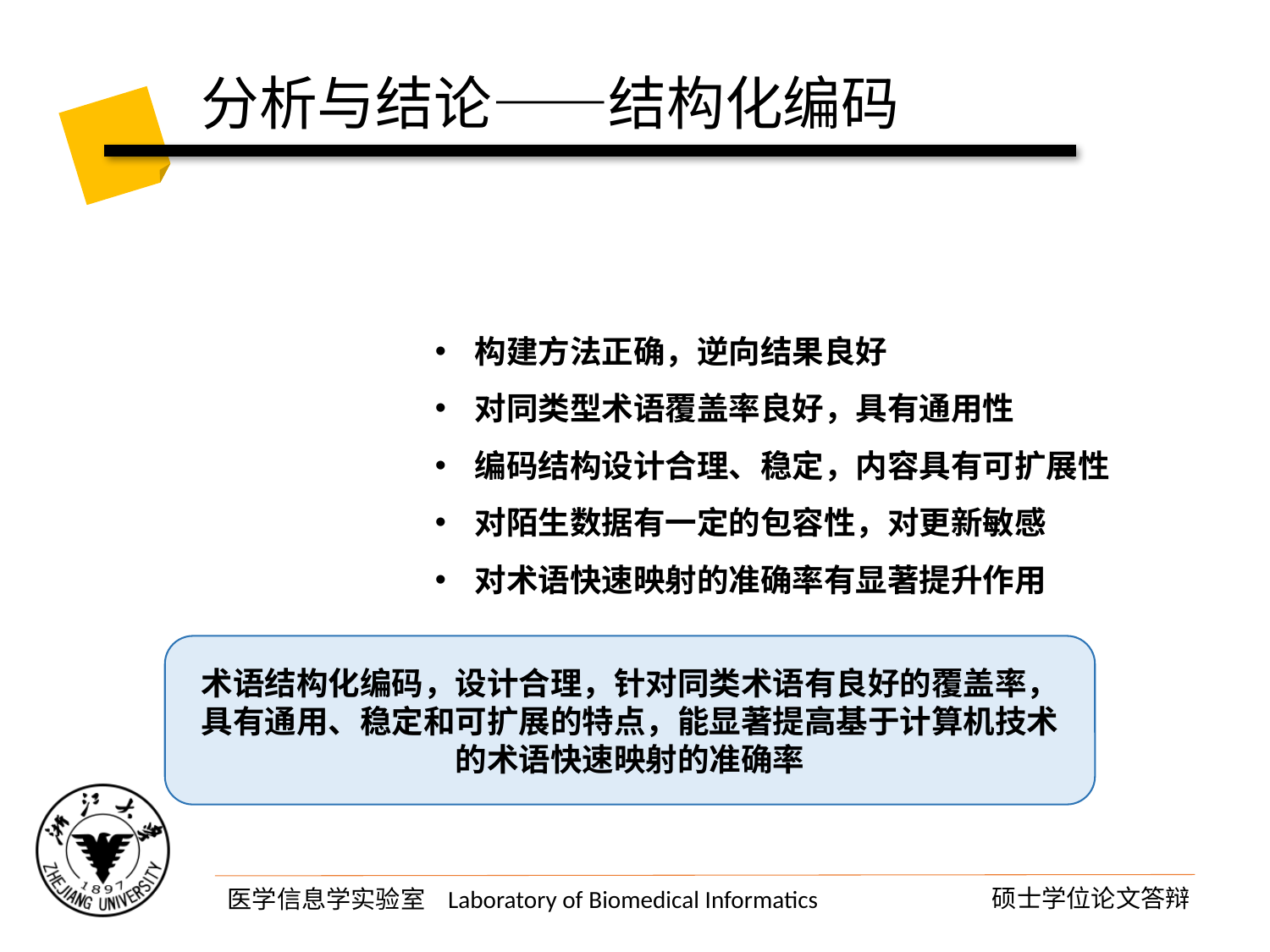

# 分析与结论——结构化编码
构建方法正确，逆向结果良好
对同类型术语覆盖率良好，具有通用性
编码结构设计合理、稳定，内容具有可扩展性
对陌生数据有一定的包容性，对更新敏感
对术语快速映射的准确率有显著提升作用
术语结构化编码，设计合理，针对同类术语有良好的覆盖率，具有通用、稳定和可扩展的特点，能显著提高基于计算机技术的术语快速映射的准确率